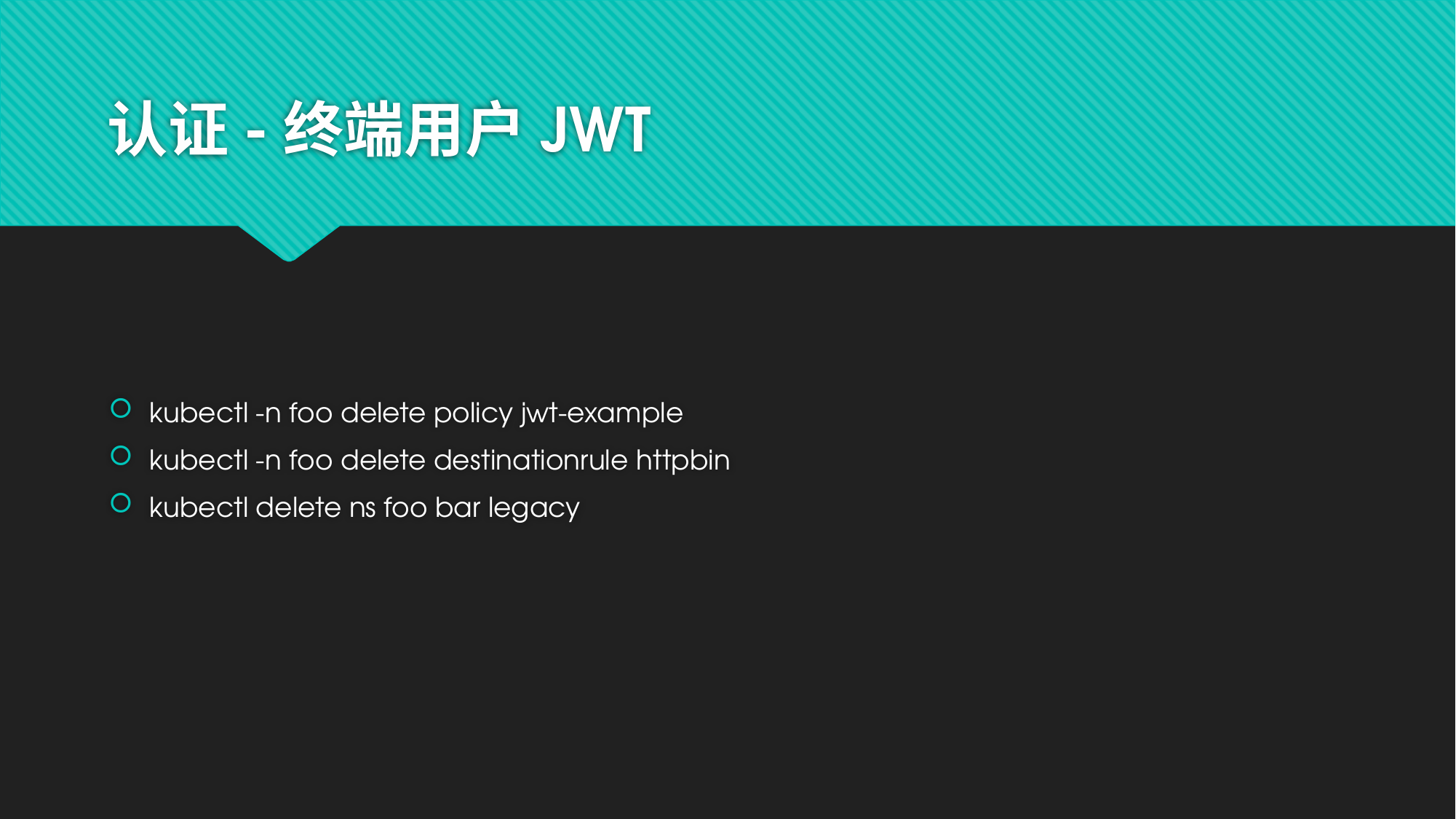

# 认证-终端用户JWT
kubectl -n foo delete policy jwt-example
kubectl -n foo delete destinationrule httpbin
kubectl delete ns foo bar legacy